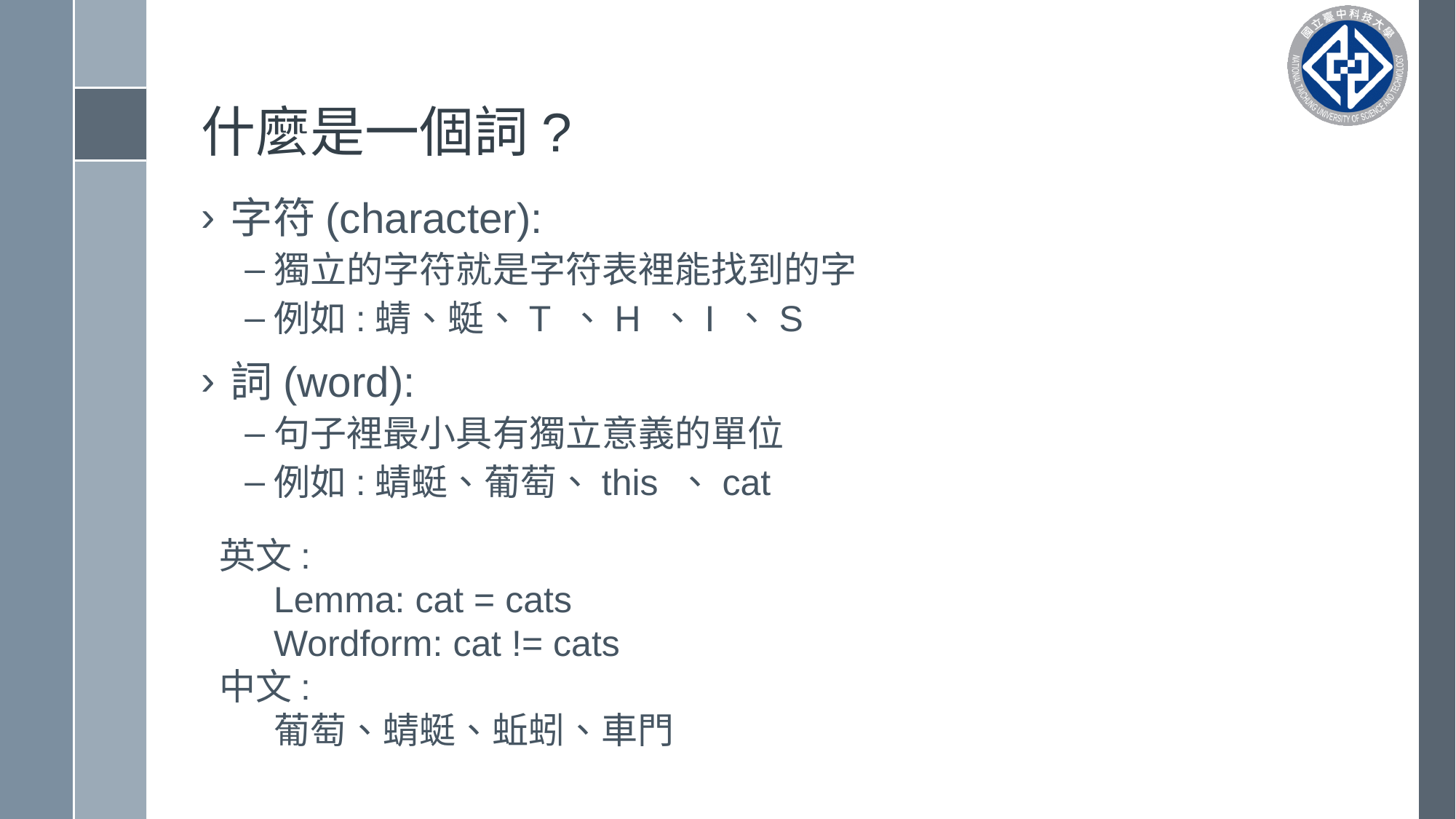

# 什麼是一個詞?
字符(character):
獨立的字符就是字符表裡能找到的字
例如:蜻、蜓、T 、H 、I 、S
詞(word):
句子裡最小具有獨立意義的單位
例如:蜻蜓、葡萄、this 、cat
英文:
Lemma: cat = cats
Wordform: cat != cats
中文:
葡萄、蜻蜓、蚯蚓、車門